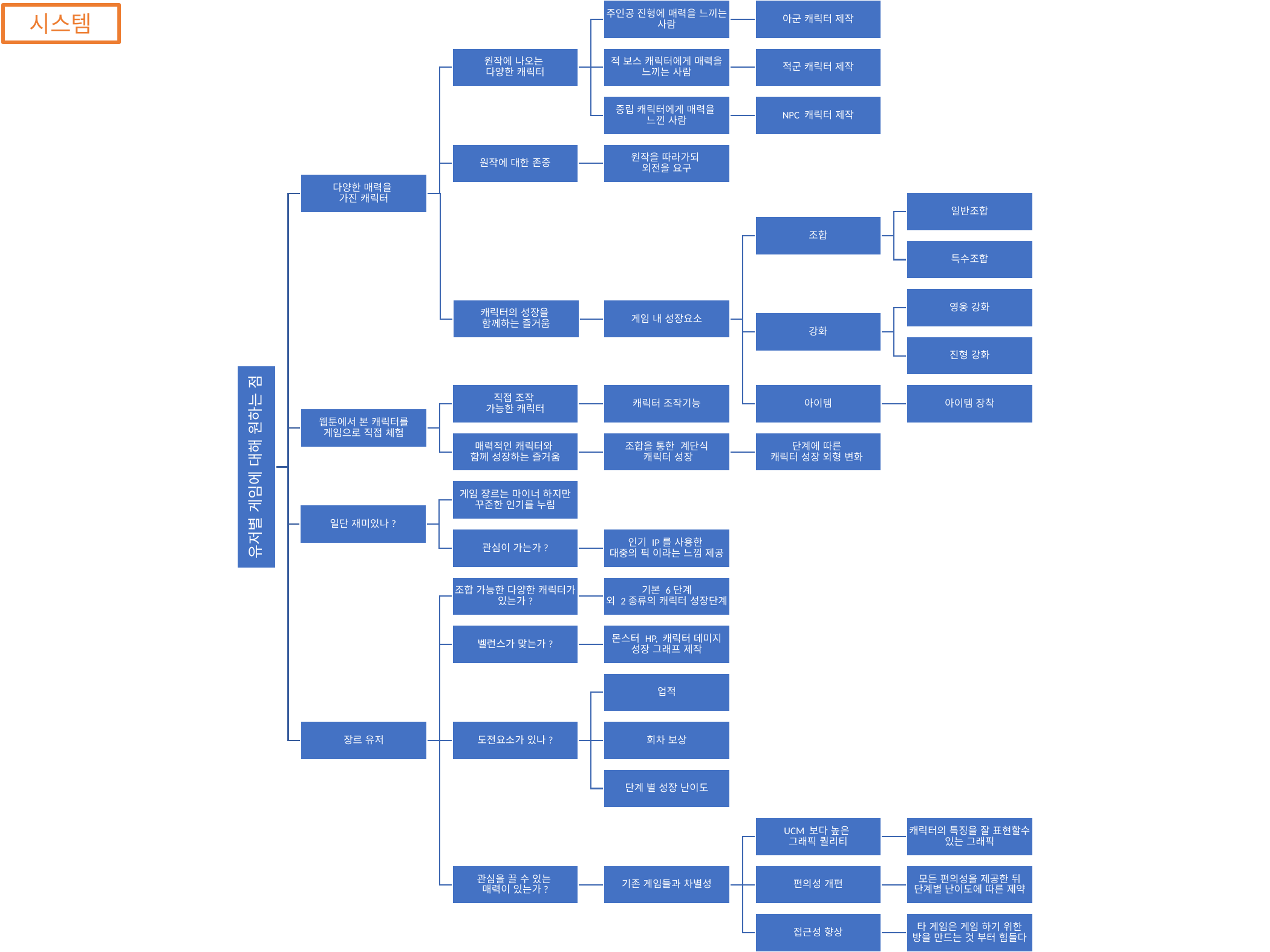

유저별 게임에 대해 원하는 점
다양한 매력을
가진 캐릭터
원작에 나오는
다양한 캐릭터
주인공 진형에 매력을 느끼는 사람
아군 캐릭터 제작
적 보스 캐릭터에게 매력을 느끼는 사람
적군 캐릭터 제작
중립 캐릭터에게 매력을
느낀 사람
NPC 캐릭터 제작
원작에 대한 존중
원작을 따라가되
외전을 요구
캐릭터의 성장을
함께하는 즐거움
게임 내 성장요소
조합
일반조합
특수조합
강화
영웅 강화
진형 강화
아이템
아이템 장착
웹툰에서 본 캐릭터를 게임으로 직접 체험
직접 조작
가능한 캐릭터
캐릭터 조작기능
매력적인 캐릭터와
함께 성장하는 즐거움
조합을 통한  계단식
 캐릭터 성장
단계에 따른
캐릭터 성장 외형 변화
일단 재미있나?
게임 장르는 마이너 하지만 꾸준한 인기를 누림
관심이 가는가?
인기 IP를 사용한
대중의 픽 이라는 느낌 제공
장르 유저
조합 가능한 다양한 캐릭터가 있는가?
기본 6단계
외 2종류의 캐릭터 성장단계
벨런스가 맞는가?
몬스터 HP, 캐릭터 데미지
성장 그래프 제작
도전요소가 있나?
업적
회차 보상
단계 별 성장 난이도
관심을 끌 수 있는
매력이 있는가?
기존 게임들과 차별성
UCM 보다 높은
그래픽 퀄리티
캐릭터의 특징을 잘 표현할수 있는 그래픽
편의성 개편
모든 편의성을 제공한 뒤 단계별 난이도에 따른 제약
접근성 향상
타 게임은 게임 하기 위한 방을 만드는 것 부터 힘들다
시스템